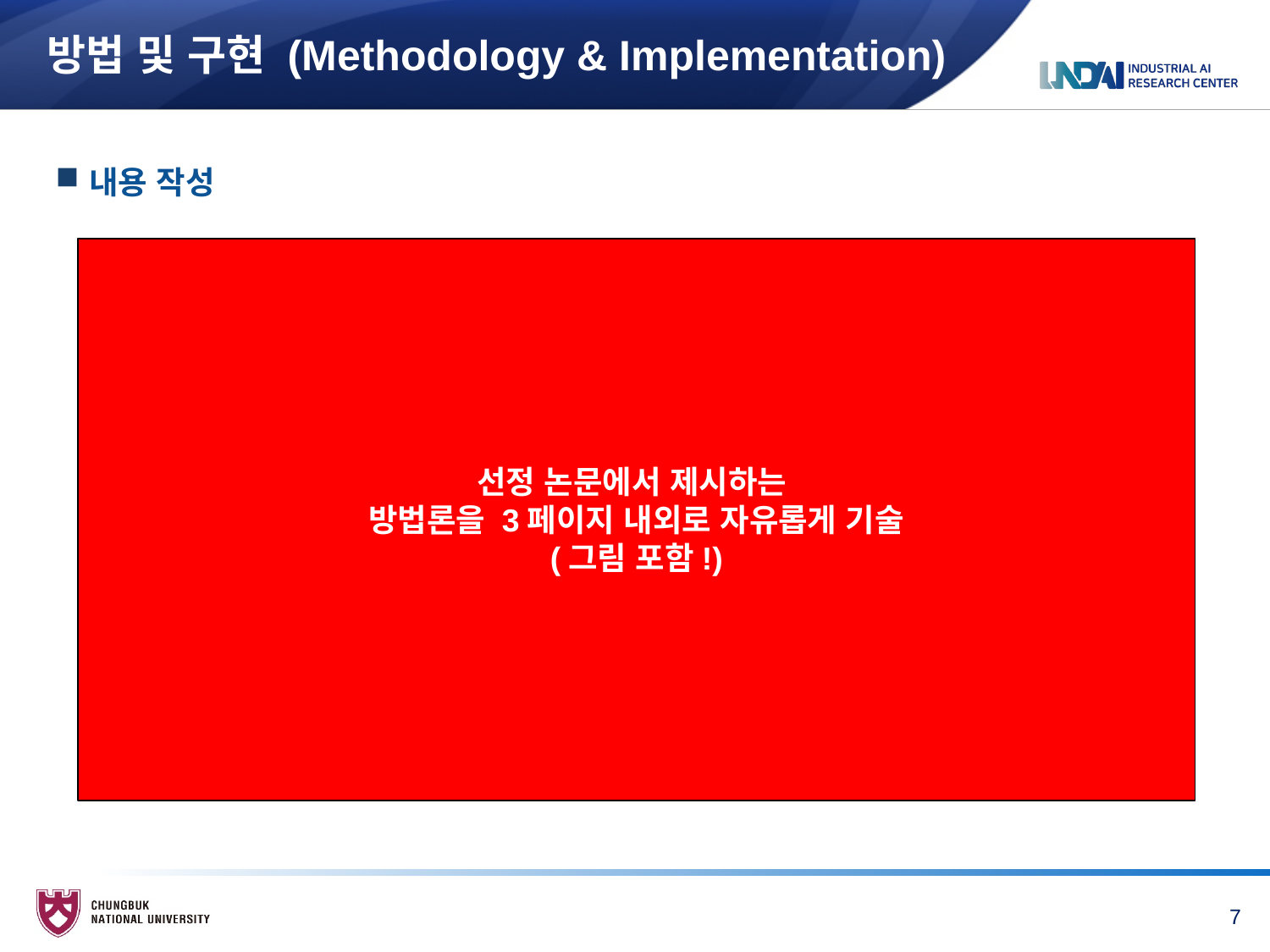

# 방법 및 구현 (Methodology & Implementation)
내용 작성
선정 논문에서 제시하는
방법론을 3페이지 내외로 자유롭게 기술
(그림 포함!)